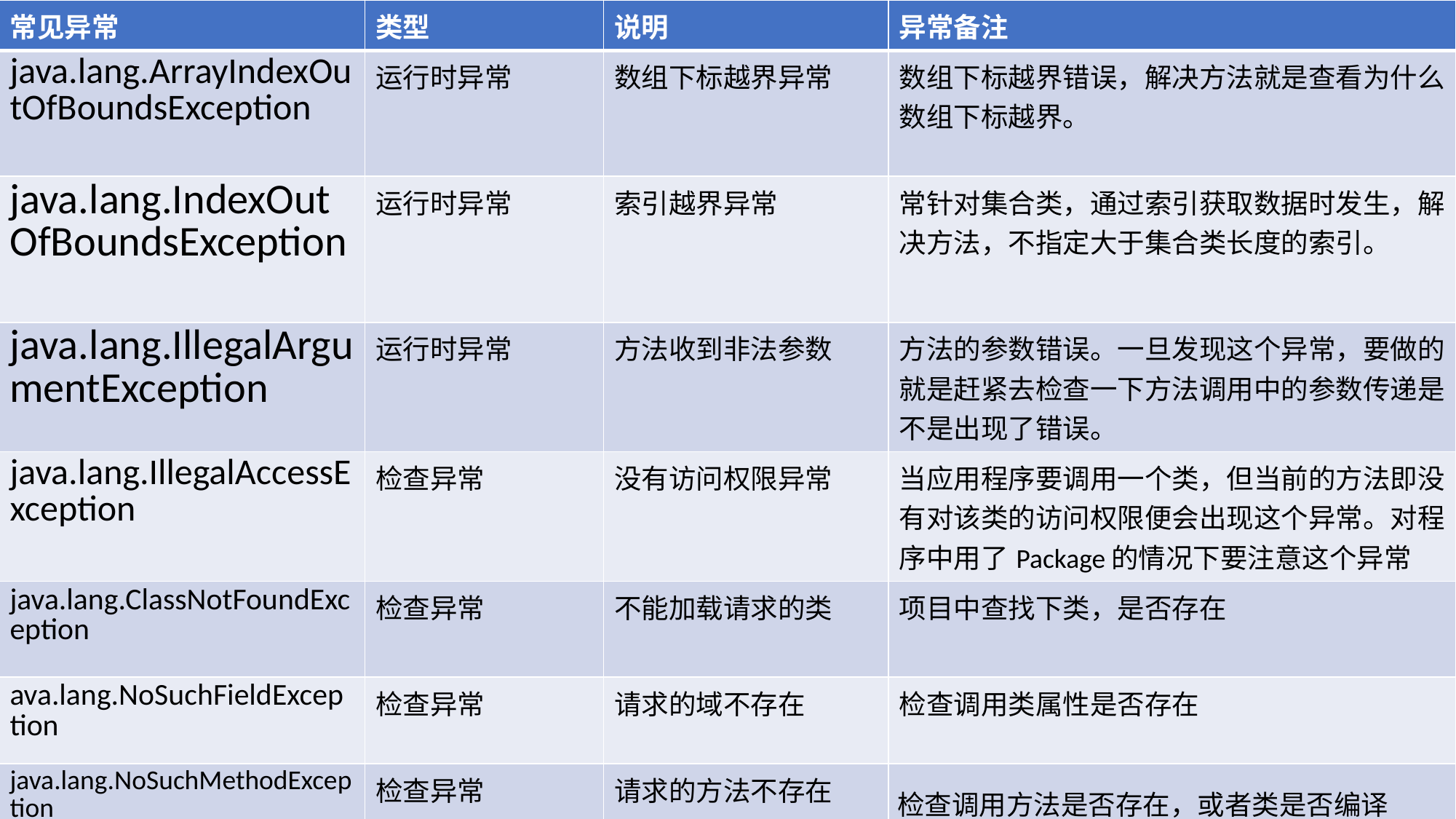

| 常见异常 | 类型 | 说明 | 异常备注 |
| --- | --- | --- | --- |
| java.lang.ArrayIndexOutOfBoundsException | 运行时异常 | 数组下标越界异常 | 数组下标越界错误，解决方法就是查看为什么数组下标越界。 |
| java.lang.IndexOutOfBoundsException | 运行时异常 | 索引越界异常 | 常针对集合类，通过索引获取数据时发生，解决方法，不指定大于集合类长度的索引。 |
| java.lang.IllegalArgumentException | 运行时异常 | 方法收到非法参数 | 方法的参数错误。一旦发现这个异常，要做的就是赶紧去检查一下方法调用中的参数传递是不是出现了错误。 |
| java.lang.IllegalAccessException | 检查异常 | 没有访问权限异常 | 当应用程序要调用一个类，但当前的方法即没有对该类的访问权限便会出现这个异常。对程序中用了Package的情况下要注意这个异常 |
| java.lang.ClassNotFoundException | 检查异常 | 不能加载请求的类 | 项目中查找下类，是否存在 |
| ava.lang.NoSuchFieldException | 检查异常 | 请求的域不存在 | 检查调用类属性是否存在 |
| java.lang.NoSuchMethodException | 检查异常 | 请求的方法不存在 | 检查调用方法是否存在，或者类是否编译 |